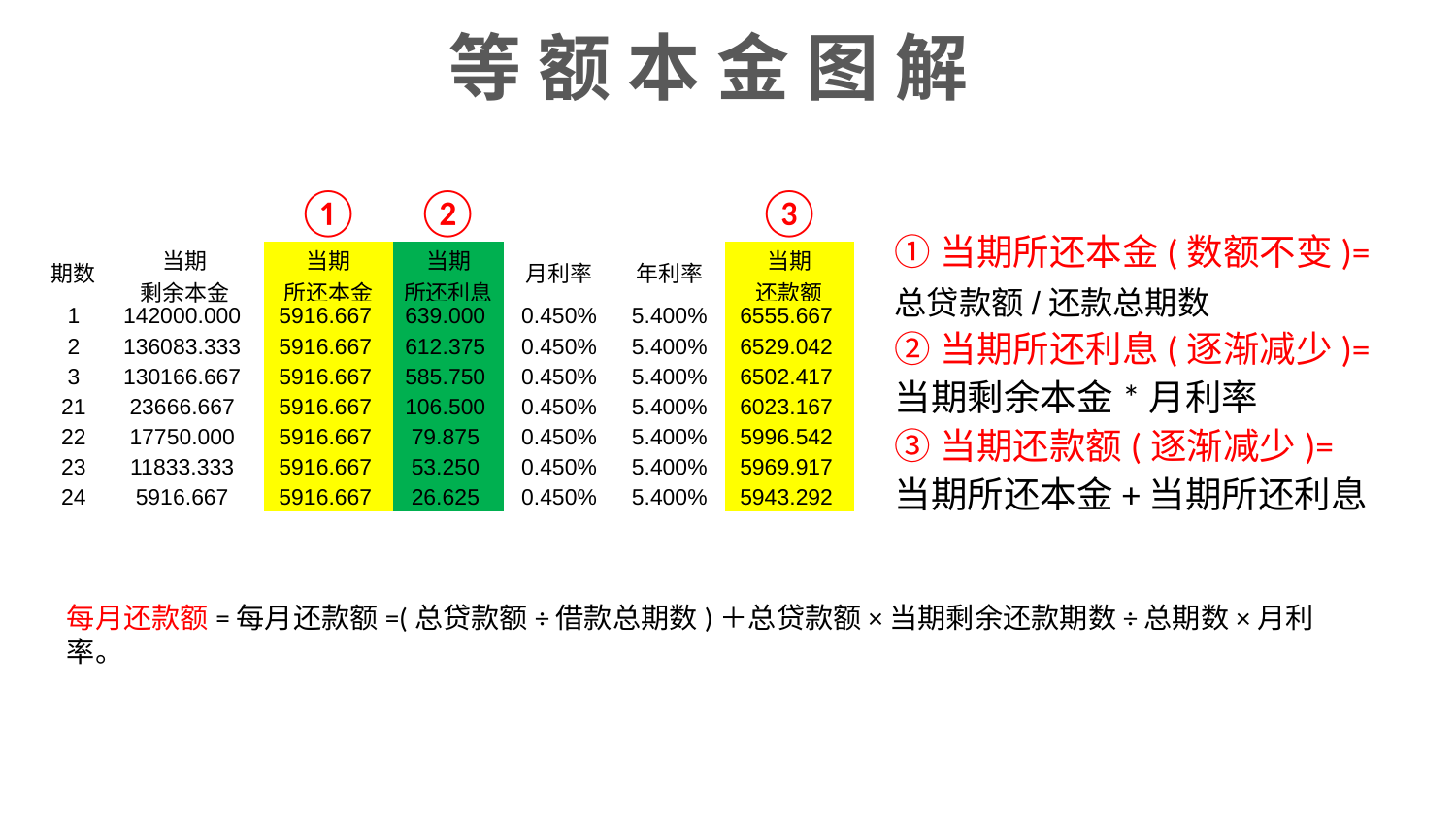

等 额 本 金 图 解
|  |  | ① | ② |  |  | ③ |
| --- | --- | --- | --- | --- | --- | --- |
| 期数 | 当期 剩余本金 | 当期 所还本金 | 当期 所还利息 | 月利率 | 年利率 | 当期 还款额 |
| 1 | 142000.000 | 5916.667 | 639.000 | 0.450% | 5.400% | 6555.667 |
| 2 | 136083.333 | 5916.667 | 612.375 | 0.450% | 5.400% | 6529.042 |
| 3 | 130166.667 | 5916.667 | 585.750 | 0.450% | 5.400% | 6502.417 |
| 21 | 23666.667 | 5916.667 | 106.500 | 0.450% | 5.400% | 6023.167 |
| 22 | 17750.000 | 5916.667 | 79.875 | 0.450% | 5.400% | 5996.542 |
| 23 | 11833.333 | 5916.667 | 53.250 | 0.450% | 5.400% | 5969.917 |
| 24 | 5916.667 | 5916.667 | 26.625 | 0.450% | 5.400% | 5943.292 |
①当期所还本金(数额不变)=
总贷款额/还款总期数
②当期所还利息(逐渐减少)=
当期剩余本金*月利率
③当期还款额(逐渐减少)=
当期所还本金+当期所还利息
每月还款额=每月还款额=(总贷款额÷借款总期数)＋总贷款额×当期剩余还款期数÷总期数×月利率。